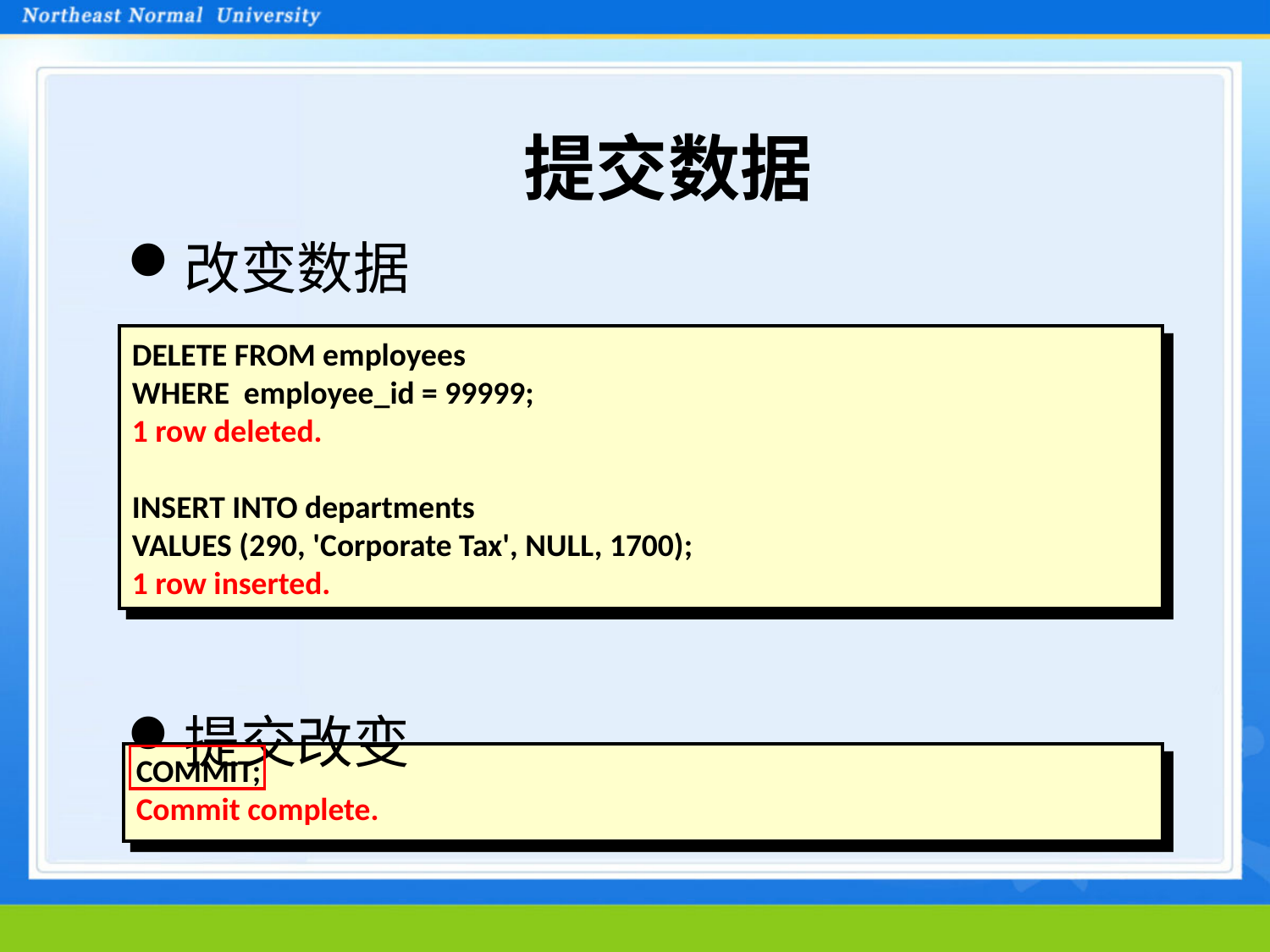

# 提交数据
改变数据

提交改变
DELETE FROM employees
WHERE  employee_id = 99999;
1 row deleted.

INSERT INTO departments
VALUES (290, 'Corporate Tax', NULL, 1700);
1 row inserted.

COMMIT;
Commit complete.